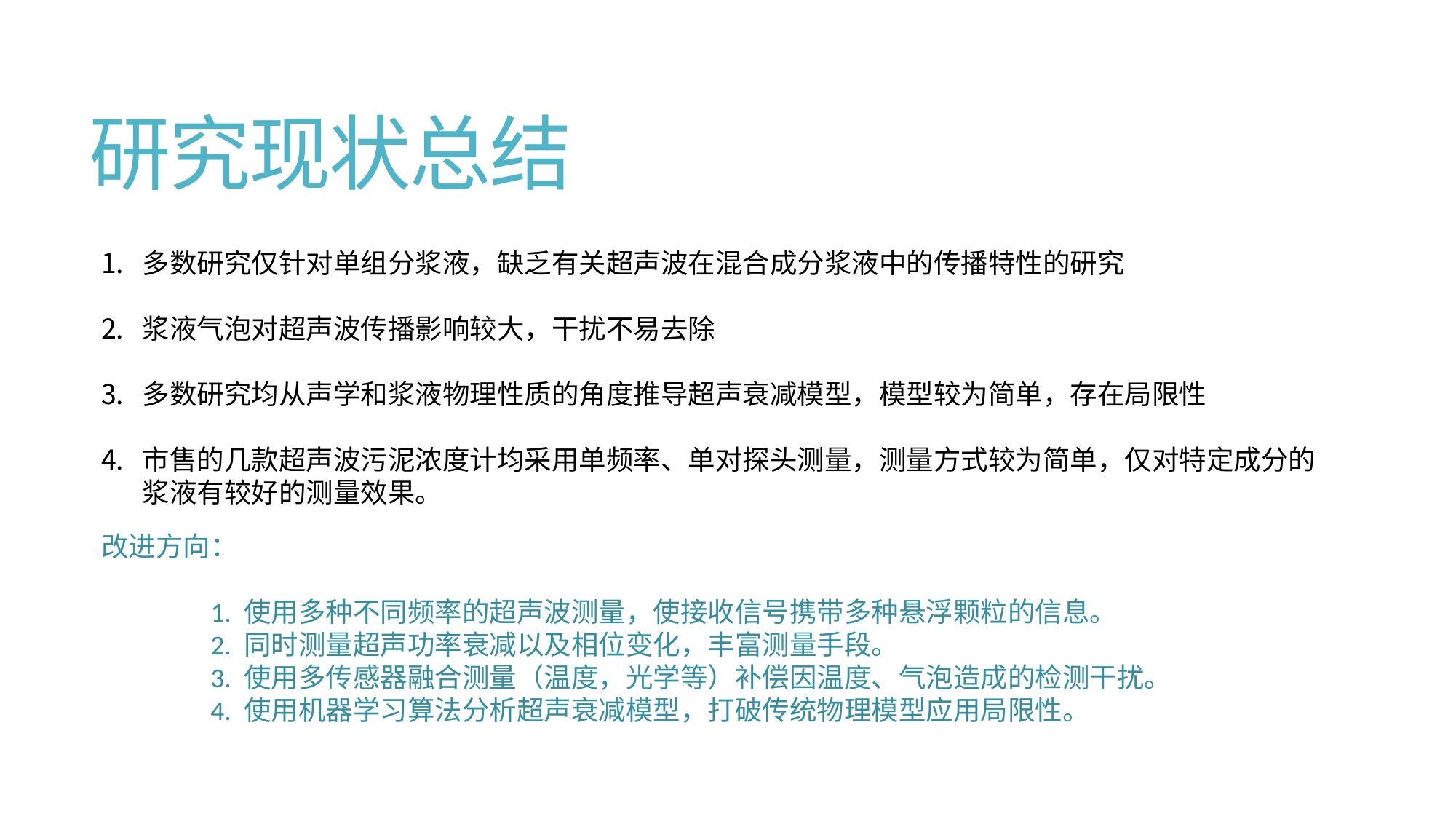

# 研究现状总结

多数研究仅针对单组分浆液，缺乏有关超声波在混合成分浆液中的传播特性的研究

浆液气泡对超声波传播影响较大，干扰不易去除

多数研究均从声学和浆液物理性质的角度推导超声衰减模型，模型较为简单，存在局限性

市售的几款超声波污泥浓度计均采用单频率、单对探头测量，测量方式较为简单，仅对特定成分的浆液有较好的测量效果。
改进方向：

	1. 使用多种不同频率的超声波测量，使接收信号携带多种悬浮颗粒的信息。
	2. 同时测量超声功率衰减以及相位变化，丰富测量手段。
	3. 使用多传感器融合测量（温度，光学等）补偿因温度、气泡造成的检测干扰。
	4. 使用机器学习算法分析超声衰减模型，打破传统物理模型应用局限性。